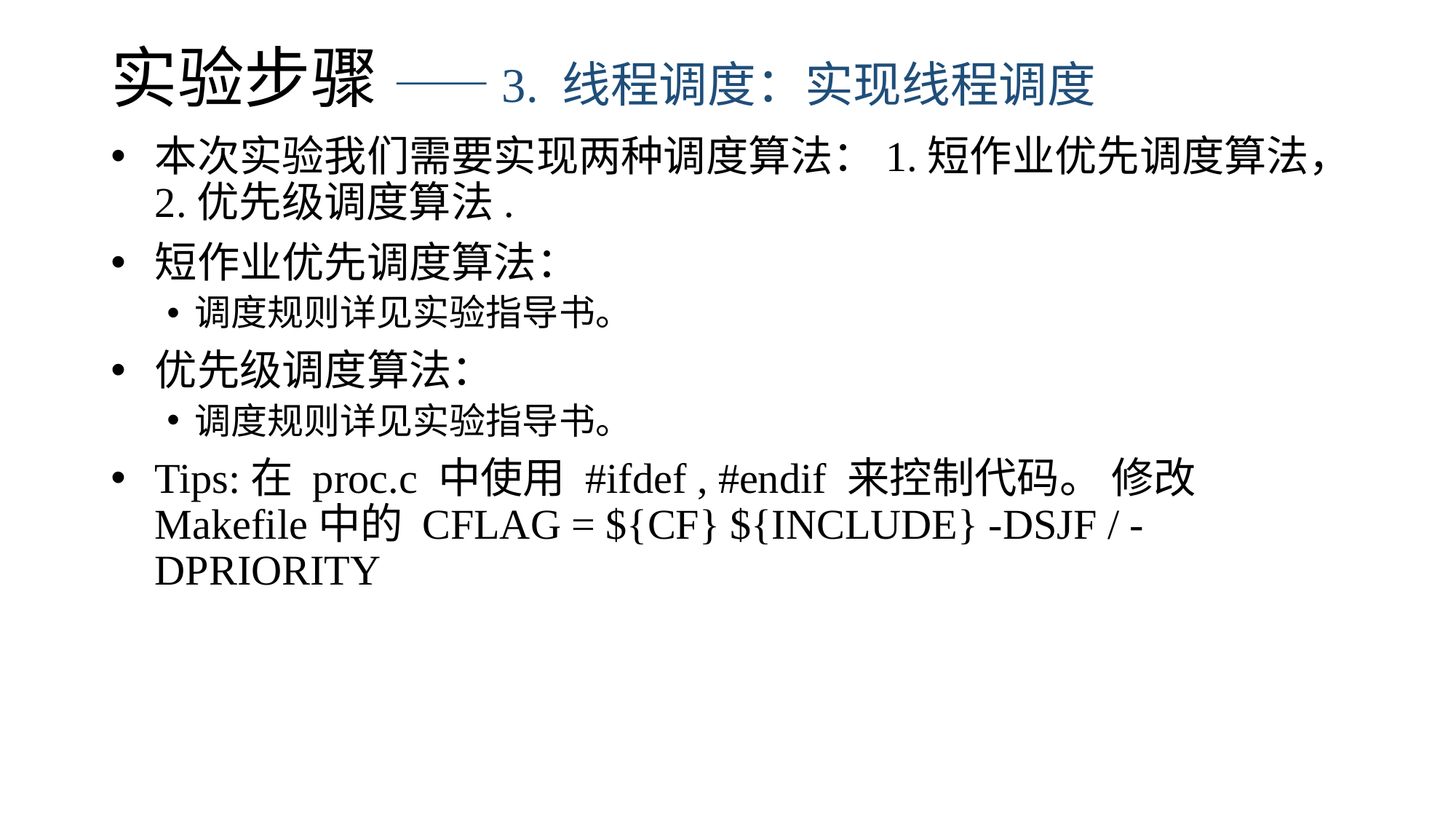

# 实验步骤 ——3. 线程调度：实现线程调度
本次实验我们需要实现两种调度算法：1.短作业优先调度算法，2.优先级调度算法.
短作业优先调度算法：
调度规则详见实验指导书。
优先级调度算法：
调度规则详见实验指导书。
Tips:在 proc.c 中使用 #ifdef , #endif 来控制代码。 修改Makefile中的 CFLAG = ${CF} ${INCLUDE} -DSJF / -DPRIORITY